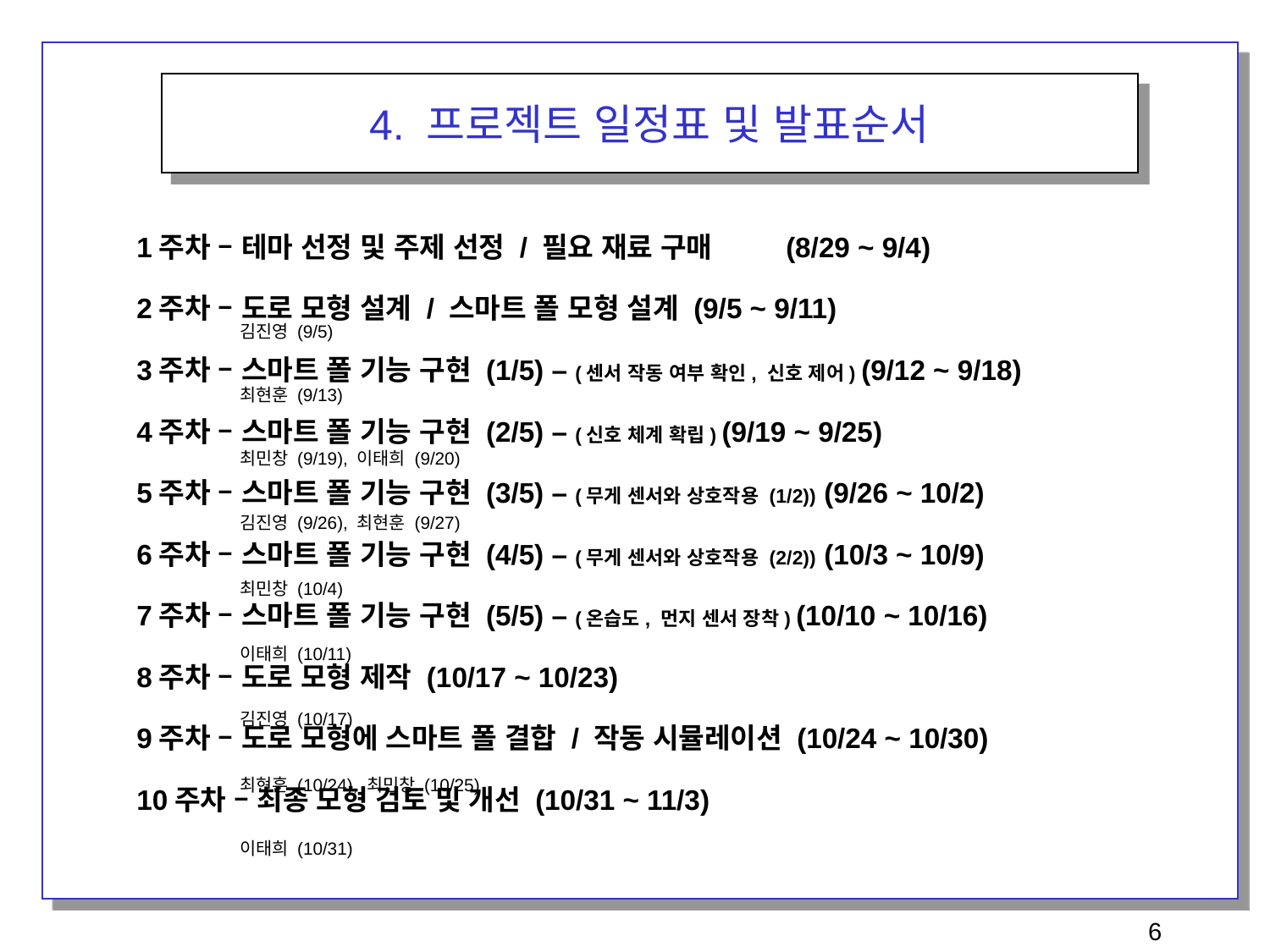

4. 프로젝트 일정표 및 발표순서
1주차 – 테마 선정 및 주제 선정 / 필요 재료 구매	 (8/29 ~ 9/4)
2주차 – 도로 모형 설계 / 스마트 폴 모형 설계 (9/5 ~ 9/11)
3주차 – 스마트 폴 기능 구현 (1/5) – (센서 작동 여부 확인, 신호 제어) (9/12 ~ 9/18)
4주차 – 스마트 폴 기능 구현 (2/5) – (신호 체계 확립) (9/19 ~ 9/25)
5주차 – 스마트 폴 기능 구현 (3/5) – (무게 센서와 상호작용 (1/2)) (9/26 ~ 10/2)
6주차 – 스마트 폴 기능 구현 (4/5) – (무게 센서와 상호작용 (2/2)) (10/3 ~ 10/9)
7주차 – 스마트 폴 기능 구현 (5/5) – (온습도, 먼지 센서 장착) (10/10 ~ 10/16)
8주차 – 도로 모형 제작 (10/17 ~ 10/23)
9주차 – 도로 모형에 스마트 폴 결합 / 작동 시뮬레이션 (10/24 ~ 10/30)
10주차 – 최종 모형 검토 및 개선 (10/31 ~ 11/3)
김진영 (9/5)
최현훈 (9/13)
최민창 (9/19), 이태희 (9/20)
김진영 (9/26), 최현훈 (9/27)
최민창 (10/4)
이태희 (10/11)
김진영 (10/17)
최현훈 (10/24), 최민창 (10/25)
이태희 (10/31)
6